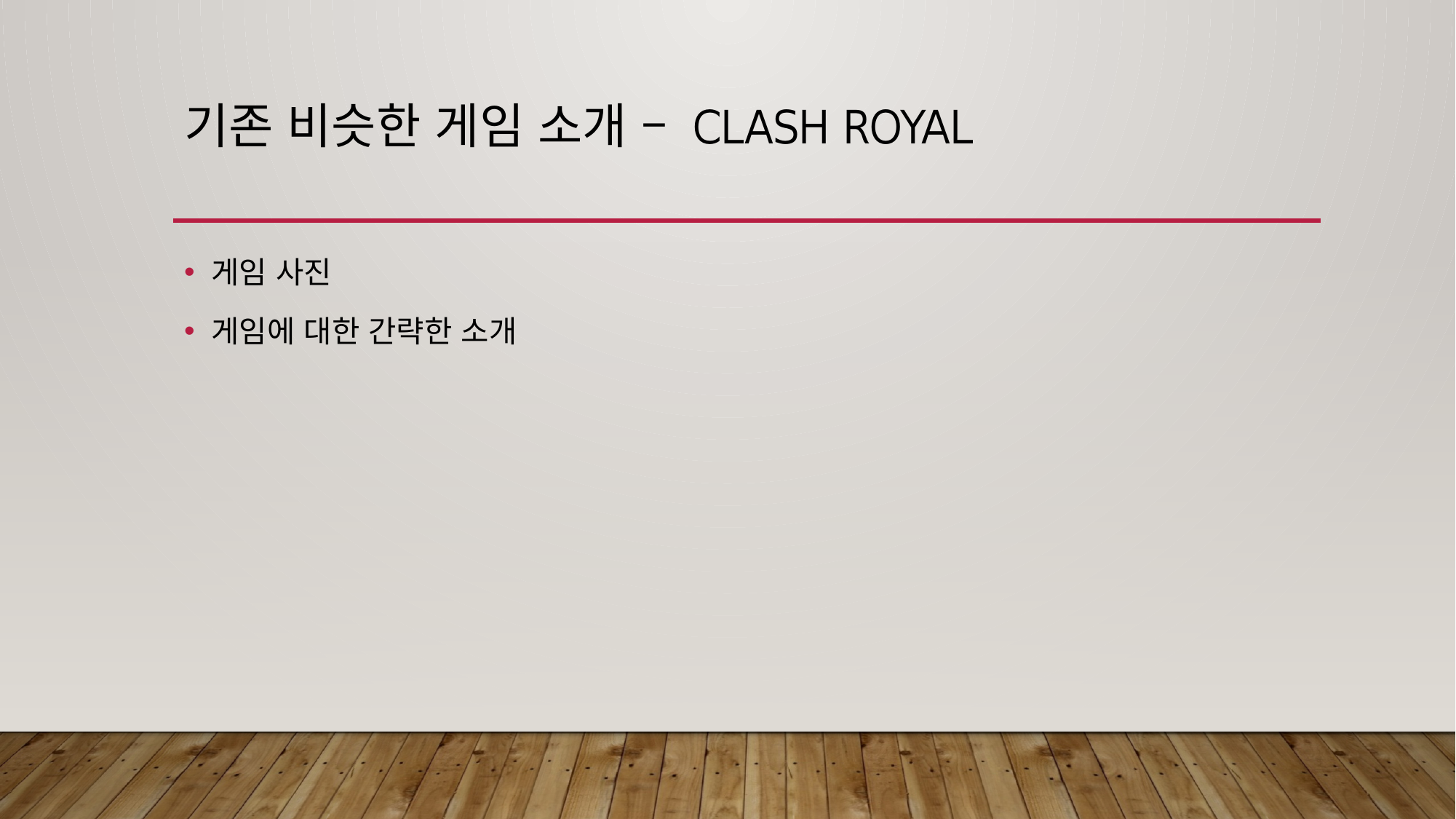

# 기존 비슷한 게임 소개 – Clash royal
게임 사진
게임에 대한 간략한 소개